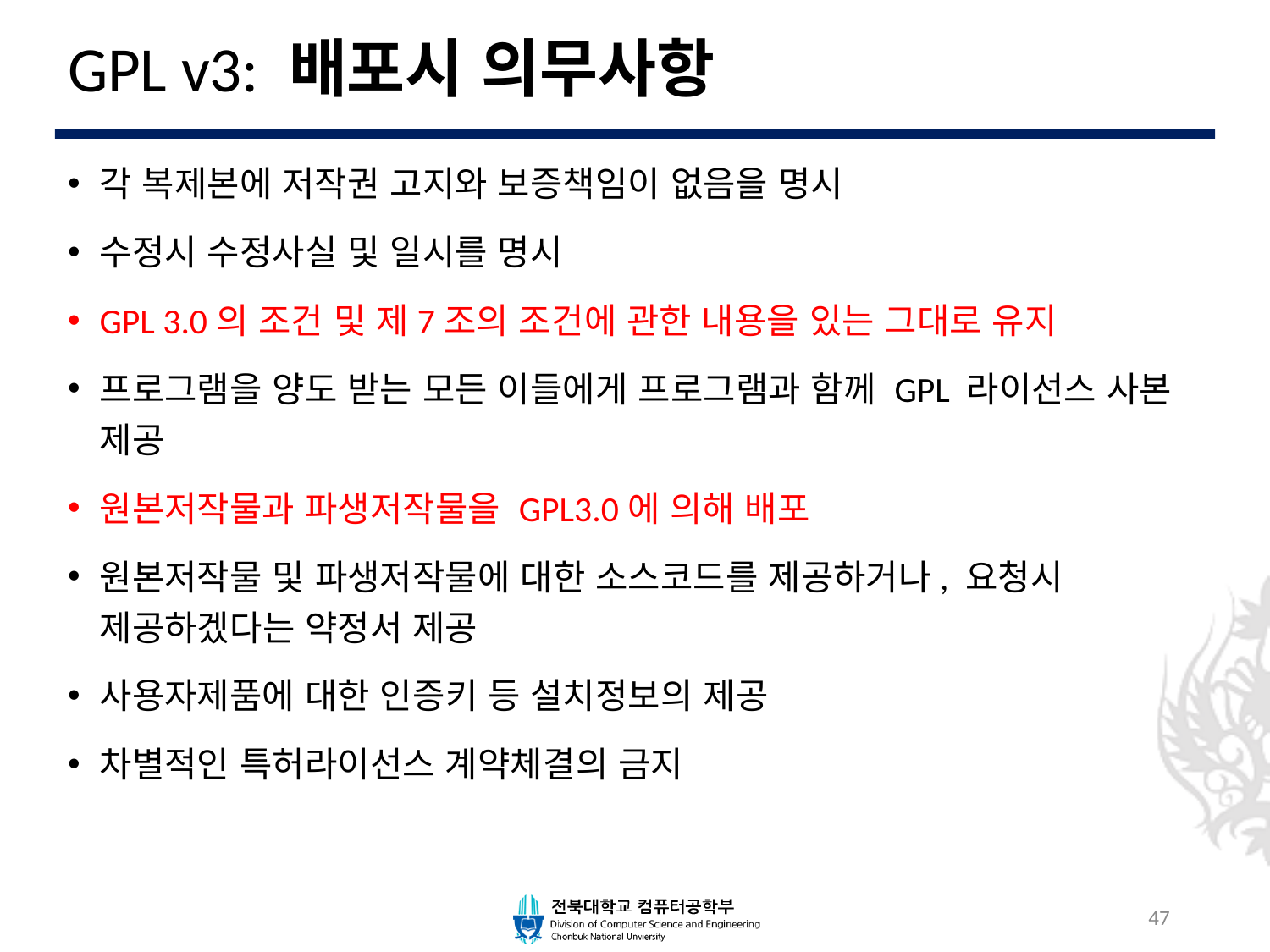

# GPL v3: 배포시 의무사항
각 복제본에 저작권 고지와 보증책임이 없음을 명시
수정시 수정사실 및 일시를 명시
GPL 3.0의 조건 및 제7조의 조건에 관한 내용을 있는 그대로 유지
프로그램을 양도 받는 모든 이들에게 프로그램과 함께 GPL 라이선스 사본 제공
원본저작물과 파생저작물을 GPL3.0에 의해 배포
원본저작물 및 파생저작물에 대한 소스코드를 제공하거나, 요청시 제공하겠다는 약정서 제공
사용자제품에 대한 인증키 등 설치정보의 제공
차별적인 특허라이선스 계약체결의 금지
47